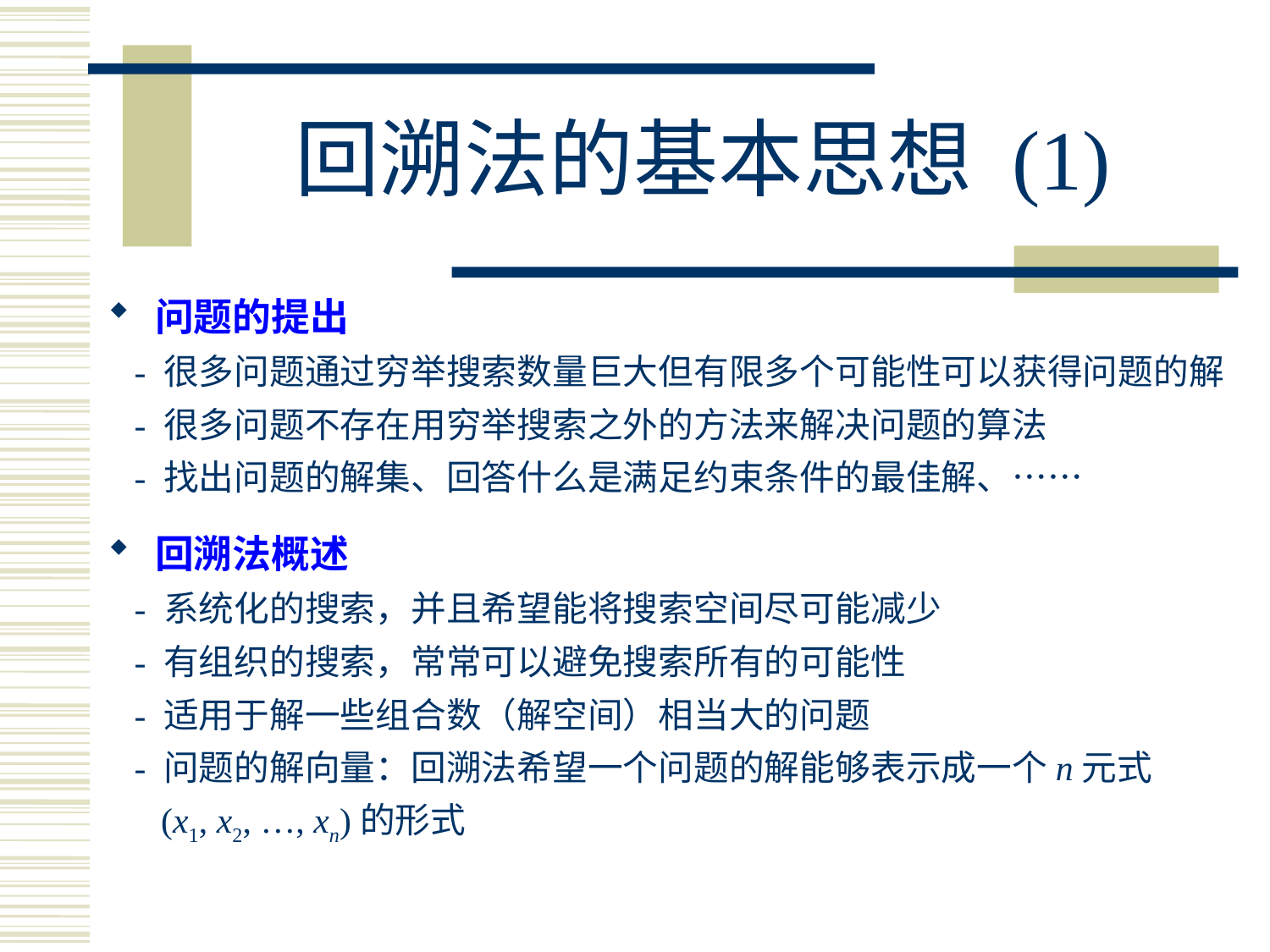

# 回溯法的基本思想 (1)
问题的提出
   - 很多问题通过穷举搜索数量巨大但有限多个可能性可以获得问题的解
   - 很多问题不存在用穷举搜索之外的方法来解决问题的算法
   - 找出问题的解集、回答什么是满足约束条件的最佳解、……
回溯法概述
   - 系统化的搜索，并且希望能将搜索空间尽可能减少
   - 有组织的搜索，常常可以避免搜索所有的可能性
   - 适用于解一些组合数（解空间）相当大的问题
   - 问题的解向量：回溯法希望一个问题的解能够表示成一个n元式
      (x1, x2, …, xn)的形式